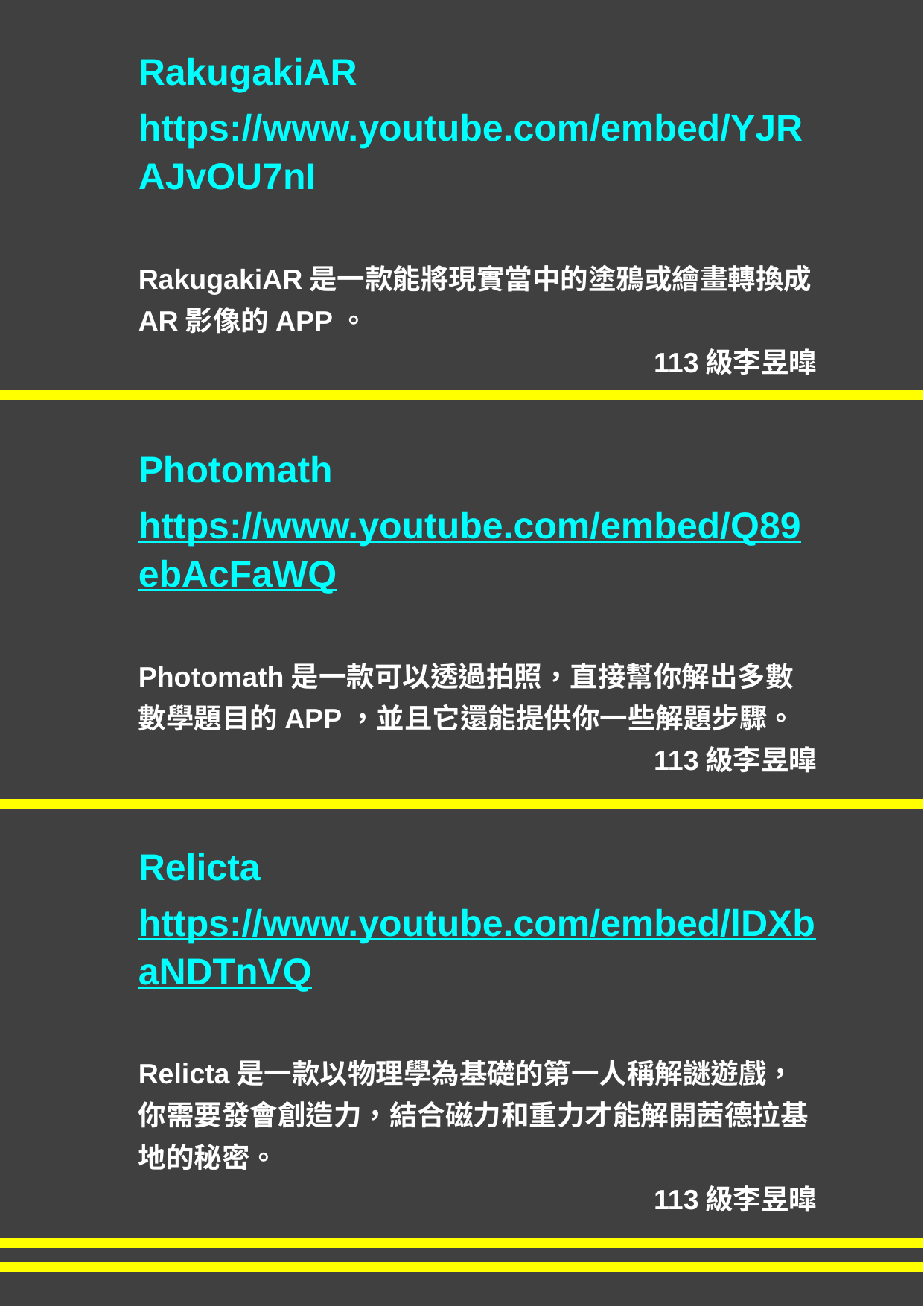

RakugakiAR
https://www.youtube.com/embed/YJRAJvOU7nI

RakugakiAR是一款能將現實當中的塗鴉或繪畫轉換成AR影像的APP。
113級李昱暭

Photomath
https://www.youtube.com/embed/Q89ebAcFaWQ

Photomath是一款可以透過拍照，直接幫你解出多數數學題目的APP，並且它還能提供你一些解題步驟。
113級李昱暭

Relicta
https://www.youtube.com/embed/lDXbaNDTnVQ

Relicta是一款以物理學為基礎的第一人稱解謎遊戲，你需要發會創造力，結合磁力和重力才能解開茜德拉基地的秘密。
113級李昱暭